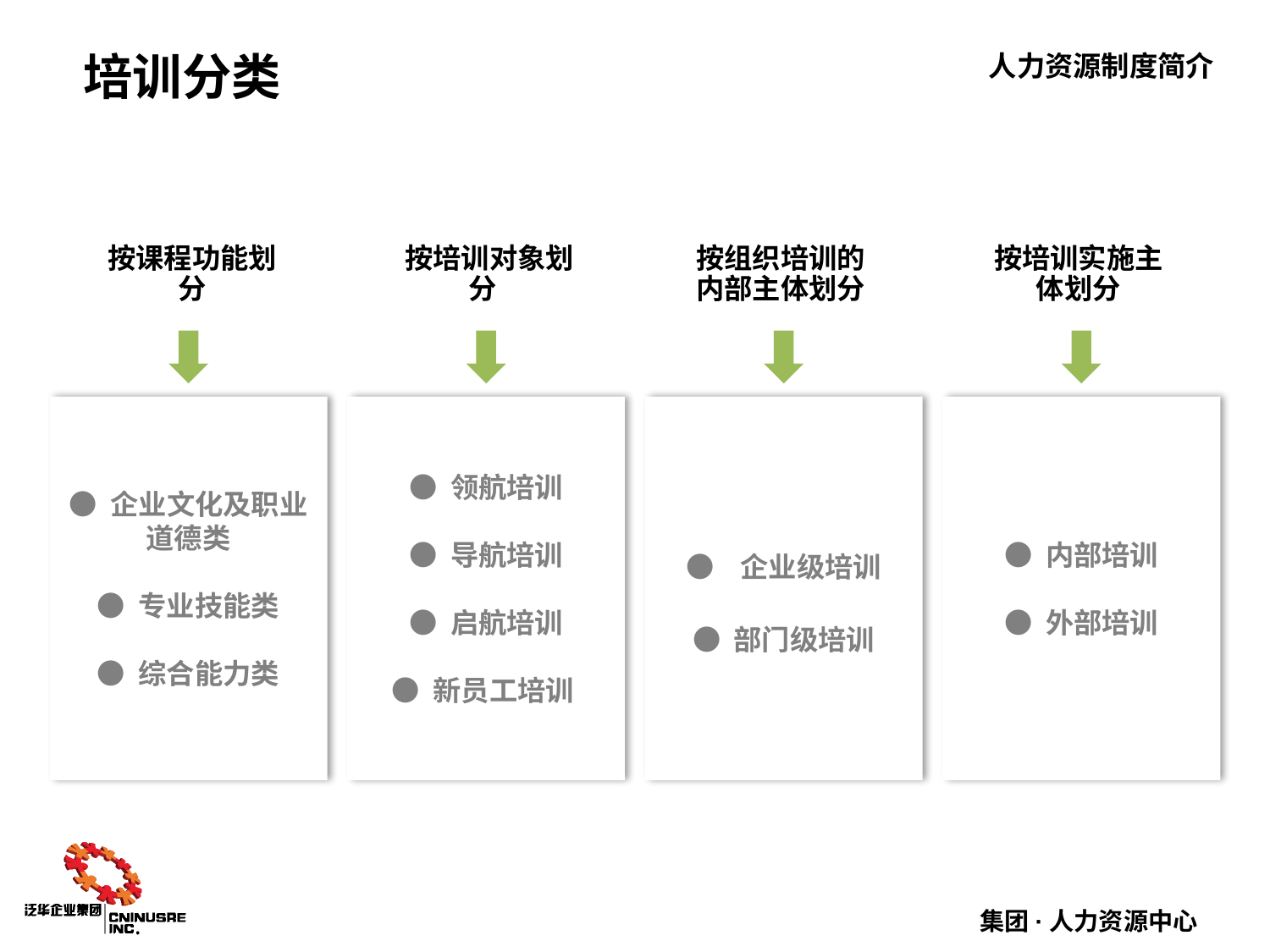

培训分类

按课程功能划分

 按培训对象划分

按组织培训的内部主体划分

按培训实施主体划分

● 企业文化及职业道德类

● 专业技能类

● 综合能力类
● 领航培训

● 导航培训

● 启航培训

● 新员工培训
● 企业级培训

● 部门级培训
● 内部培训

● 外部培训